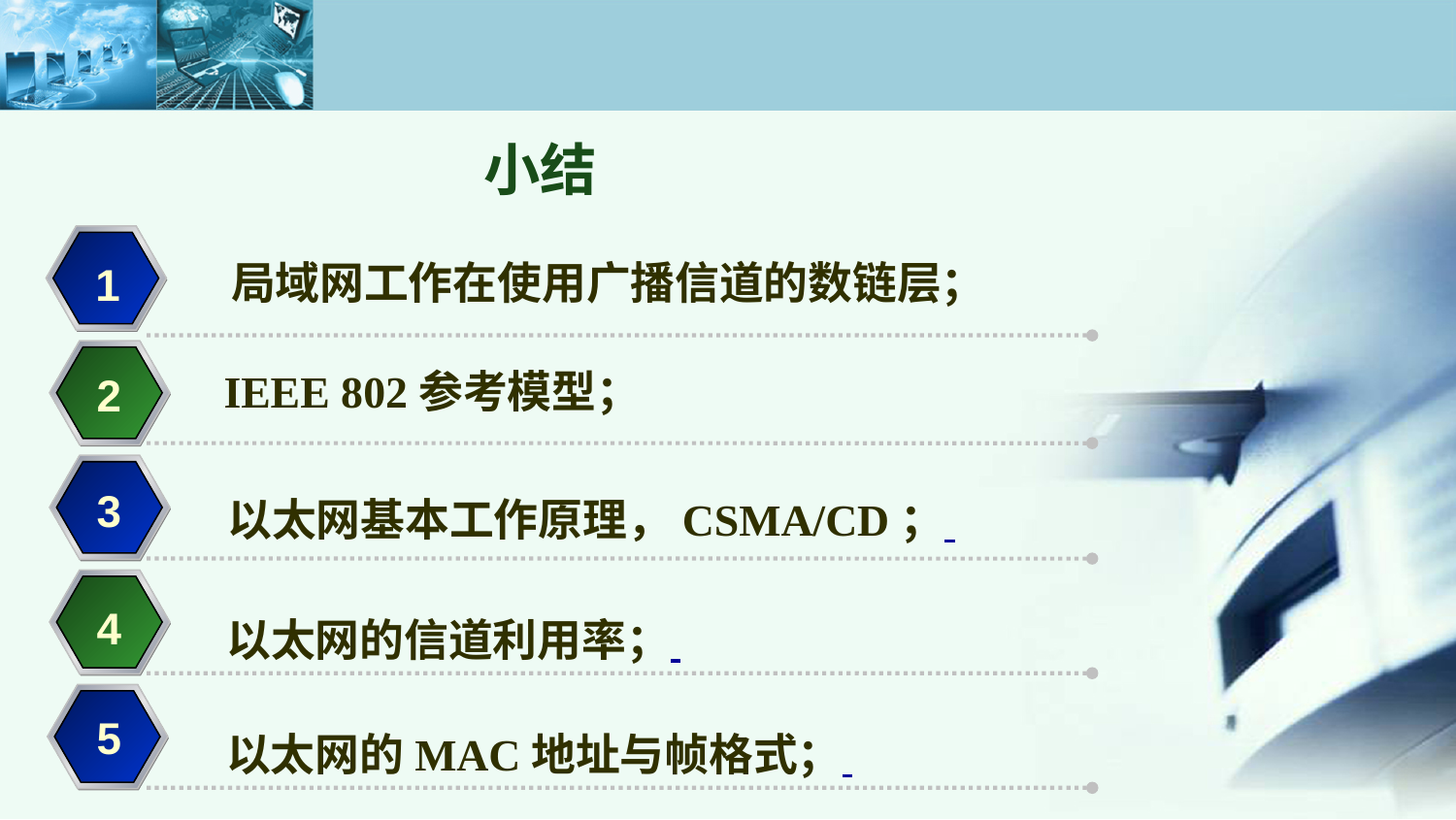

小结

局域网工作在使用广播信道的数链层；
1

IEEE 802参考模型；
2

3
以太网基本工作原理，CSMA/CD；

4
以太网的信道利用率；

5
以太网的MAC地址与帧格式；